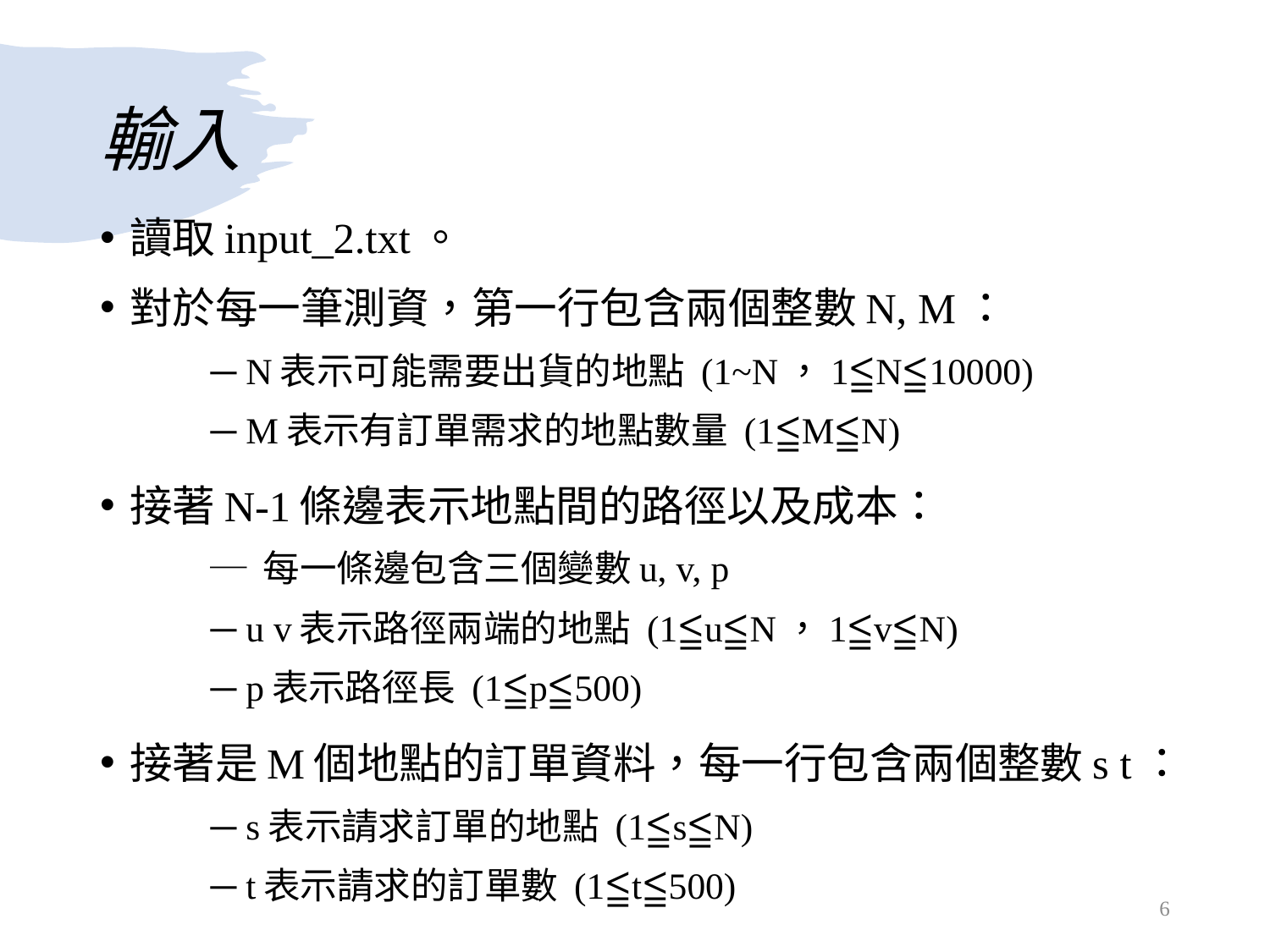

# 輸入
讀取input_2.txt。
對於每一筆測資，第一行包含兩個整數N, M：
	─ N表示可能需要出貨的地點 (1~N，1≦N≦10000)
	─ M表示有訂單需求的地點數量 (1≦M≦N)
接著N-1條邊表示地點間的路徑以及成本：
	─ 每一條邊包含三個變數u, v, p
	─ u v表示路徑兩端的地點 (1≦u≦N，1≦v≦N)
	─ p表示路徑長 (1≦p≦500)
接著是M個地點的訂單資料，每一行包含兩個整數s t：
	─ s表示請求訂單的地點 (1≦s≦N)
	─ t表示請求的訂單數 (1≦t≦500)

6